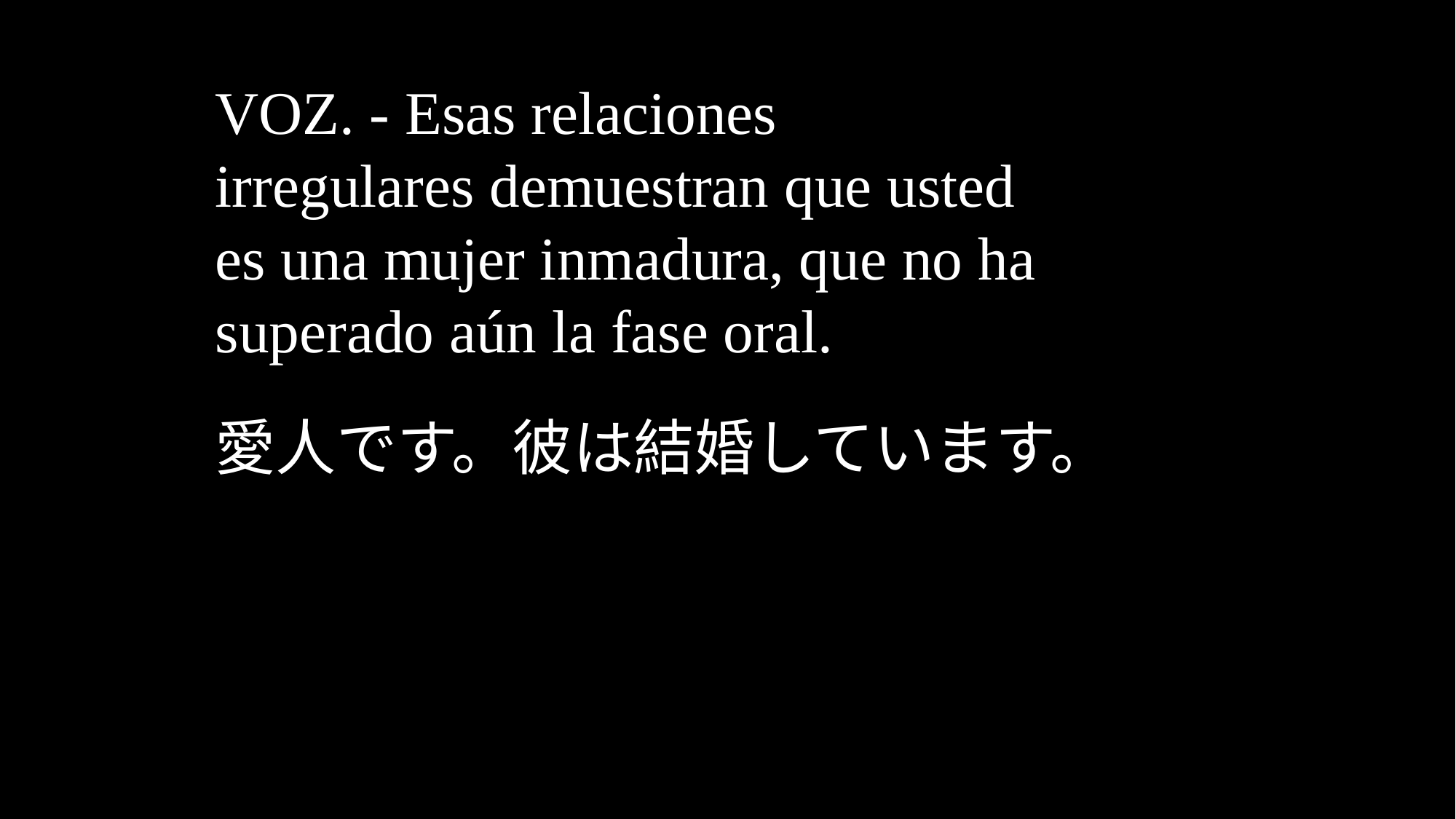

VOZ. - Esas relaciones irregulares demuestran que usted es una mujer inmadura, que no ha superado aún la fase oral.

愛人です。彼は結婚しています。